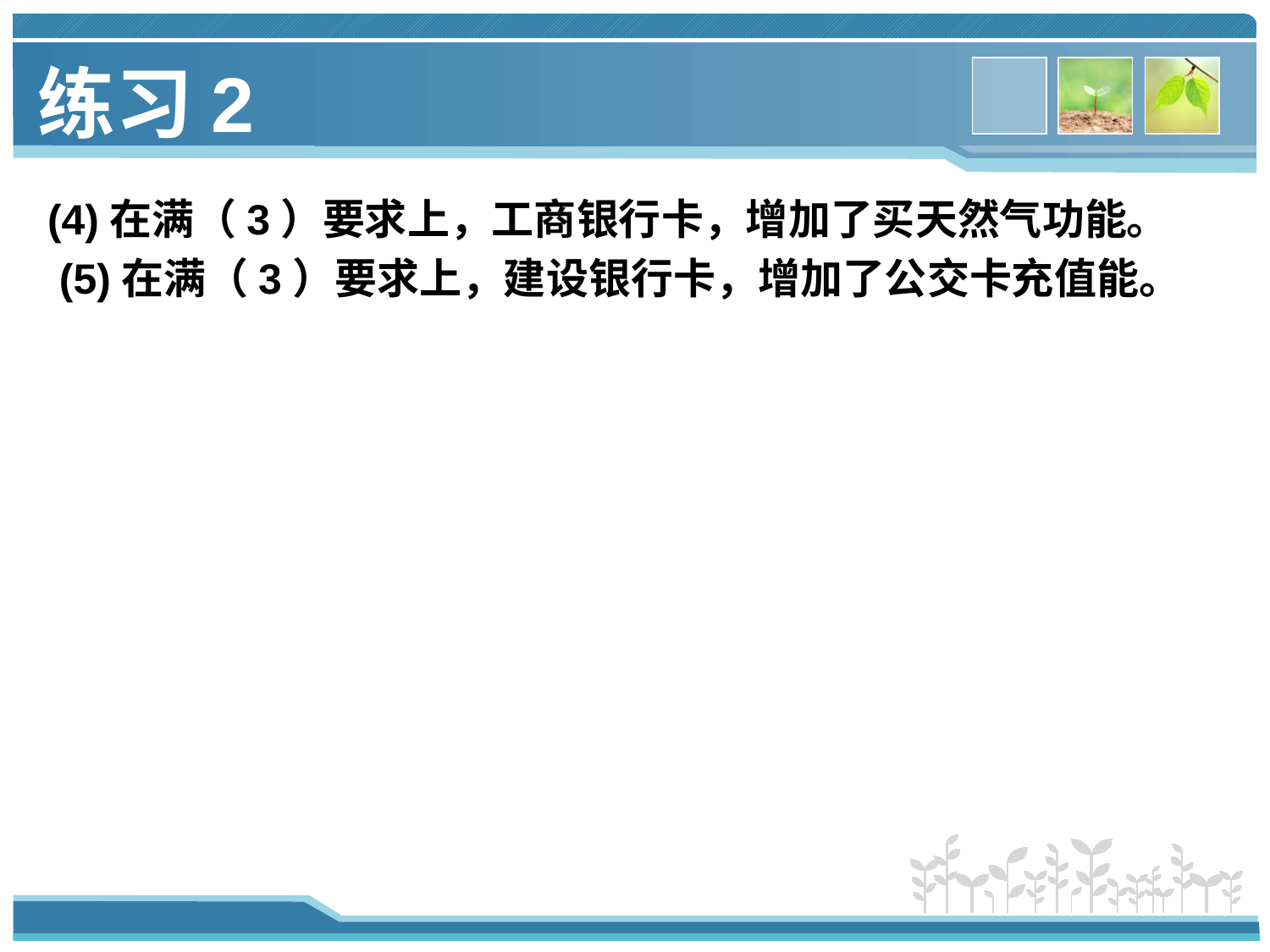

练习2
(4)在满（3）要求上，工商银行卡，增加了买天然气功能。
 (5)在满（3）要求上，建设银行卡，增加了公交卡充值能。